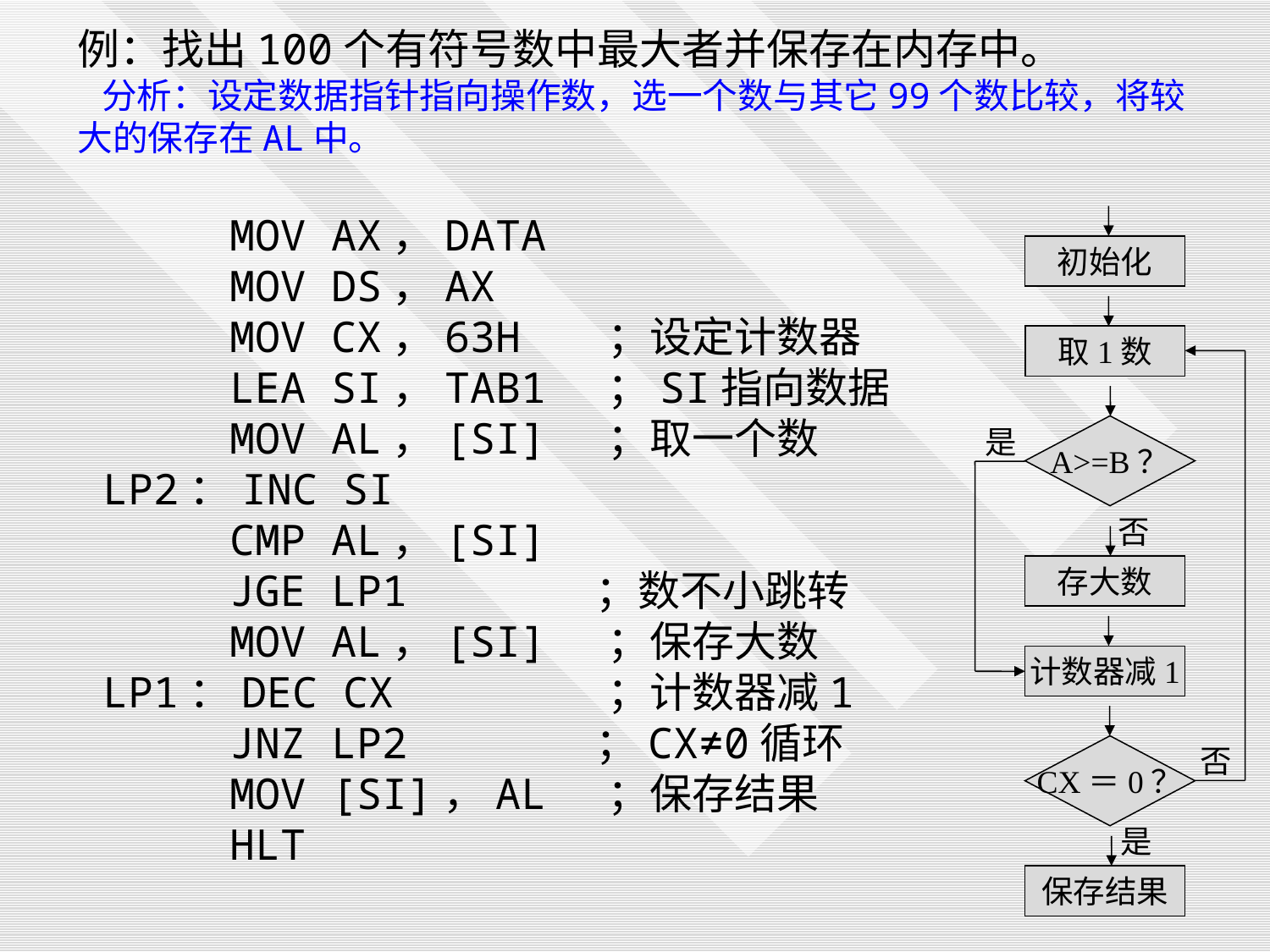

例：找出100个有符号数中最大者并保存在内存中。
  分析：设定数据指针指向操作数，选一个数与其它99个数比较，将较大的保存在AL中。

      MOV AX，DATA
      MOV DS，AX
      MOV CX，63H   ；设定计数器
      LEA SI，TAB1  ；SI指向数据
      MOV AL，[SI]  ；取一个数
 LP2：INC SI
      CMP AL，[SI]
      JGE LP1       ；数不小跳转
      MOV AL，[SI]  ；保存大数
 LP1：DEC CX        ；计数器减1
      JNZ LP2       ；CX≠0循环
      MOV [SI]，AL  ；保存结果
      HLT

初始化

取1数

A>=B？
是

否

存大数

计数器减1

否
CX＝0？
是

保存结果